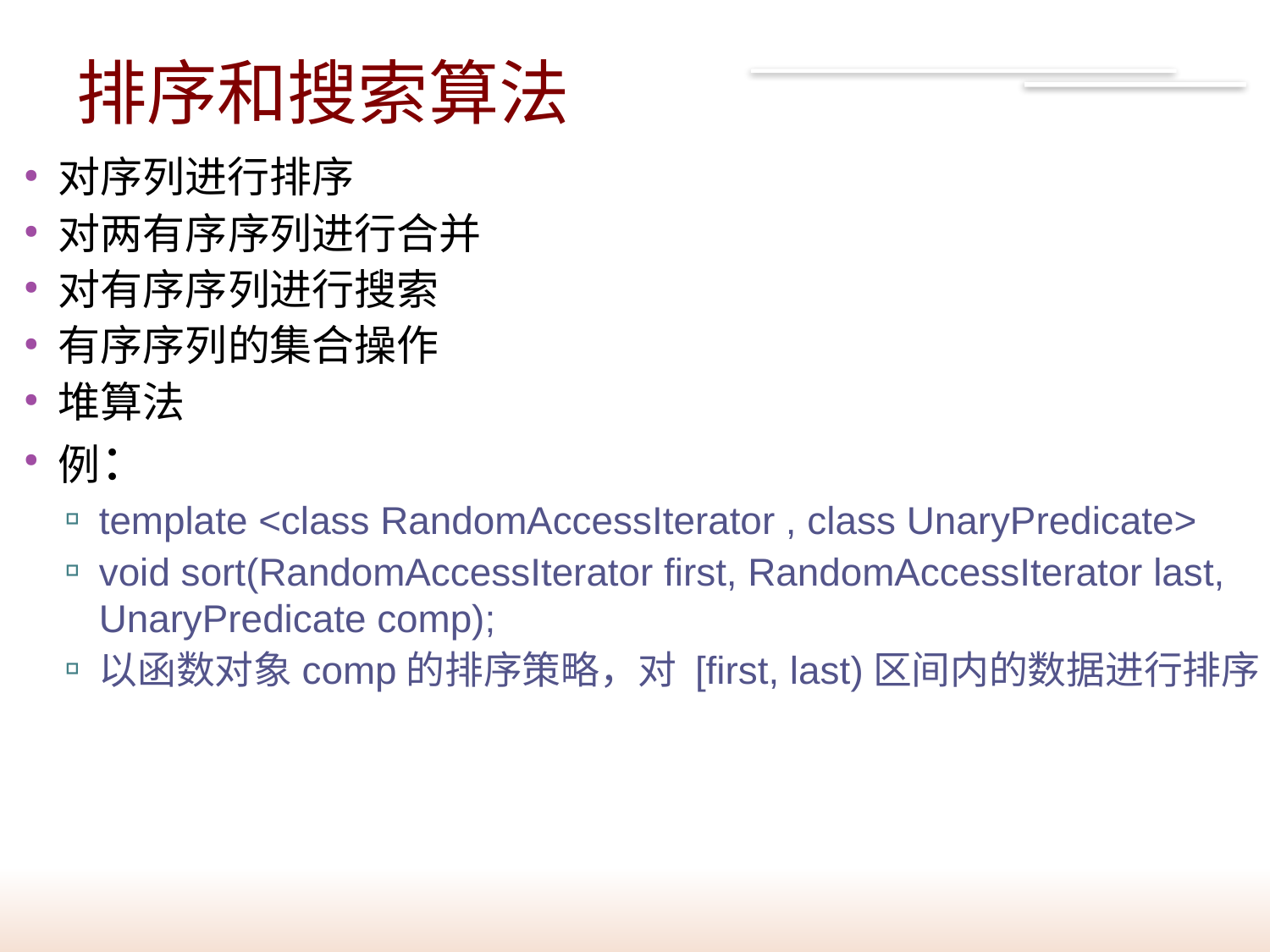

114
# 排序和搜索算法
对序列进行排序
对两有序序列进行合并
对有序序列进行搜索
有序序列的集合操作
堆算法
例：
template <class RandomAccessIterator , class UnaryPredicate>
void sort(RandomAccessIterator first, RandomAccessIterator last, UnaryPredicate comp);
以函数对象comp的排序策略，对 [first, last)区间内的数据进行排序